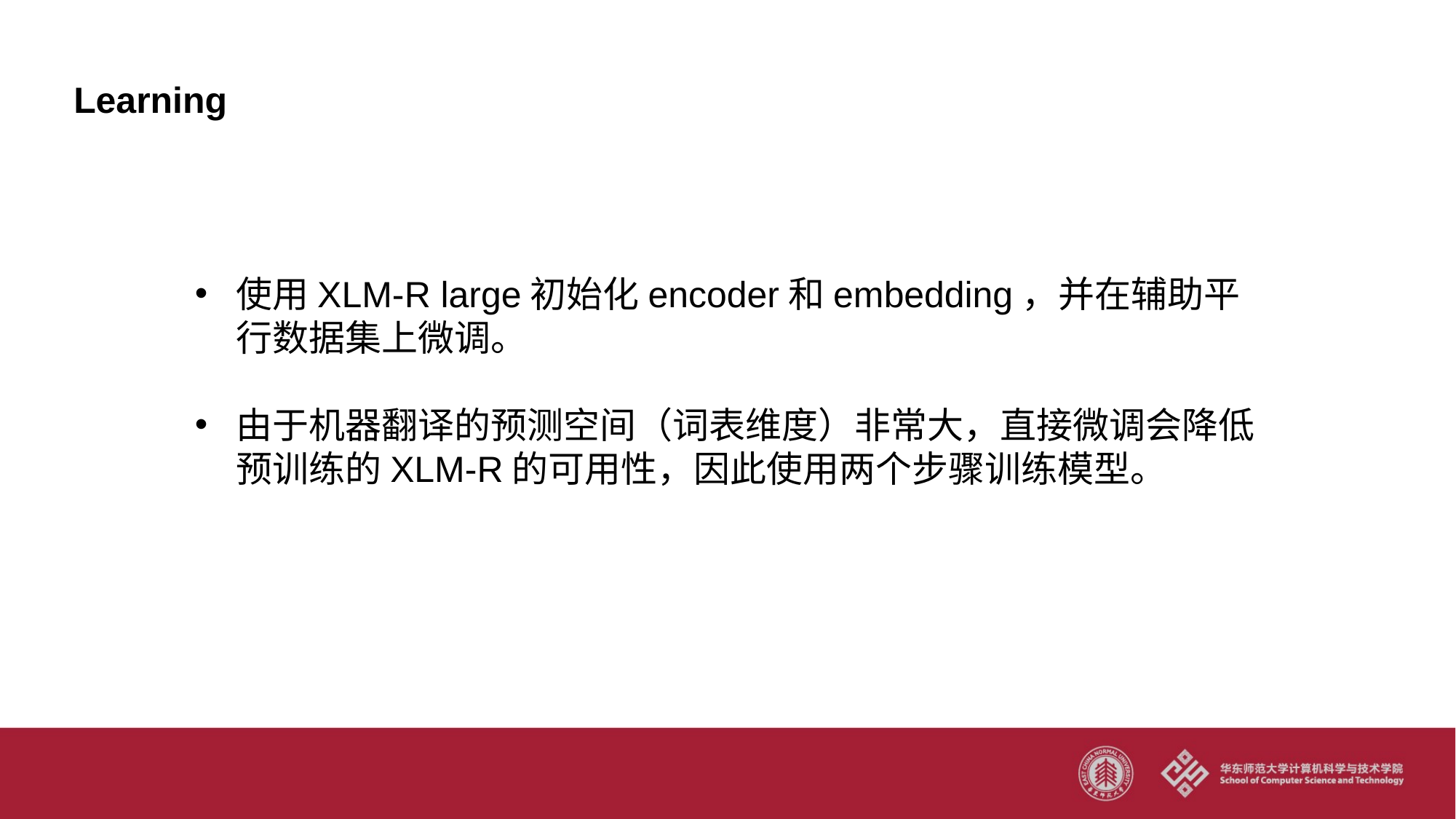

Learning
使用XLM-R large初始化encoder和embedding，并在辅助平行数据集上微调。

由于机器翻译的预测空间（词表维度）非常大，直接微调会降低预训练的XLM-R的可用性，因此使用两个步骤训练模型。